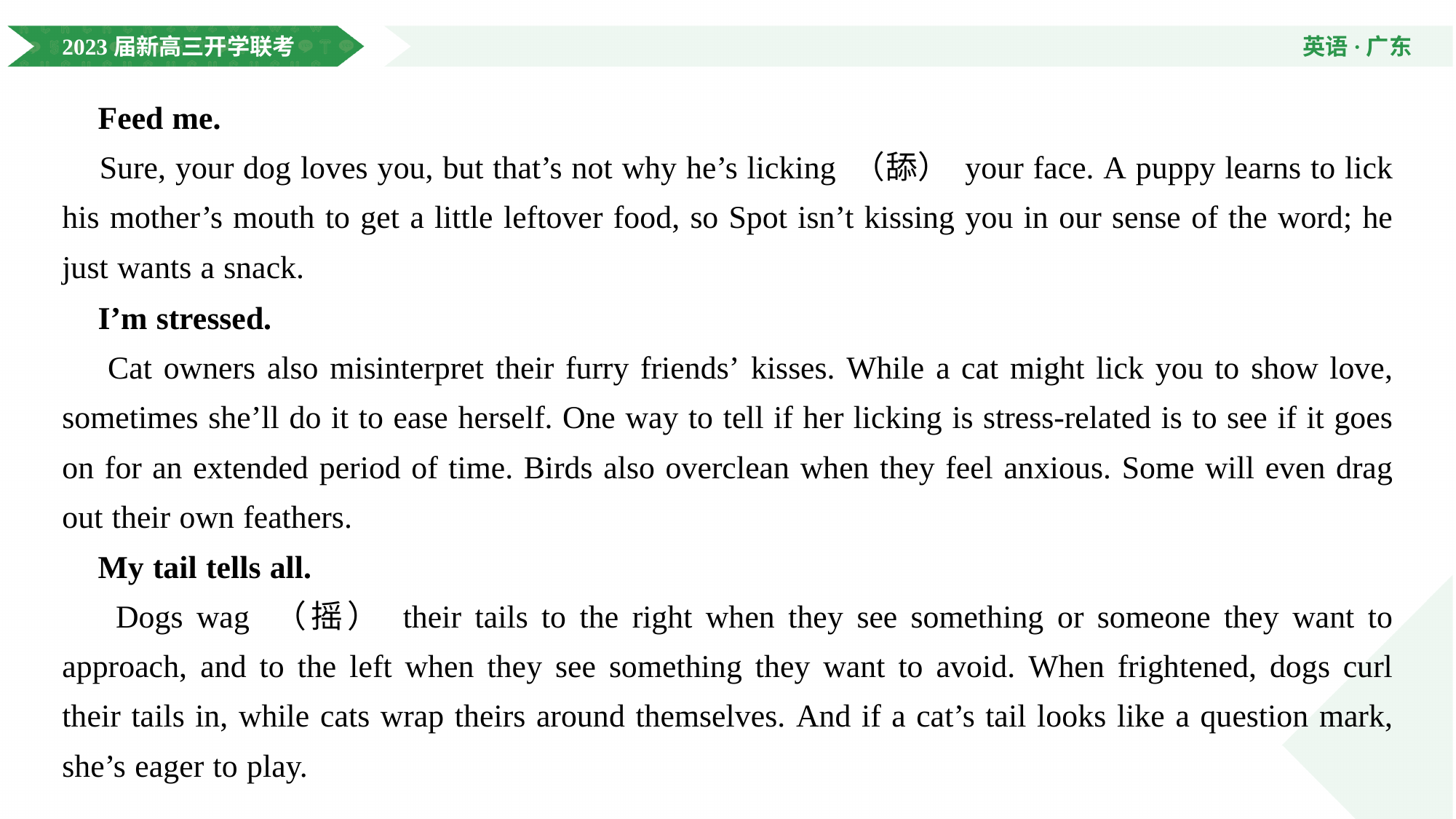

Feed me.
    Sure, your dog loves you, but that’s not why he’s licking （舔） your face. A puppy learns to lick his mother’s mouth to get a little leftover food, so Spot isn’t kissing you in our sense of the word; he just wants a snack.
    I’m stressed.
    Cat owners also misinterpret their furry friends’ kisses. While a cat might lick you to show love, sometimes she’ll do it to ease herself. One way to tell if her licking is stress-related is to see if it goes on for an extended period of time. Birds also overclean when they feel anxious. Some will even drag out their own feathers.
    My tail tells all.
    Dogs wag （摇） their tails to the right when they see something or someone they want to approach, and to the left when they see something they want to avoid. When frightened, dogs curl their tails in, while cats wrap theirs around themselves. And if a cat’s tail looks like a question mark, she’s eager to play.